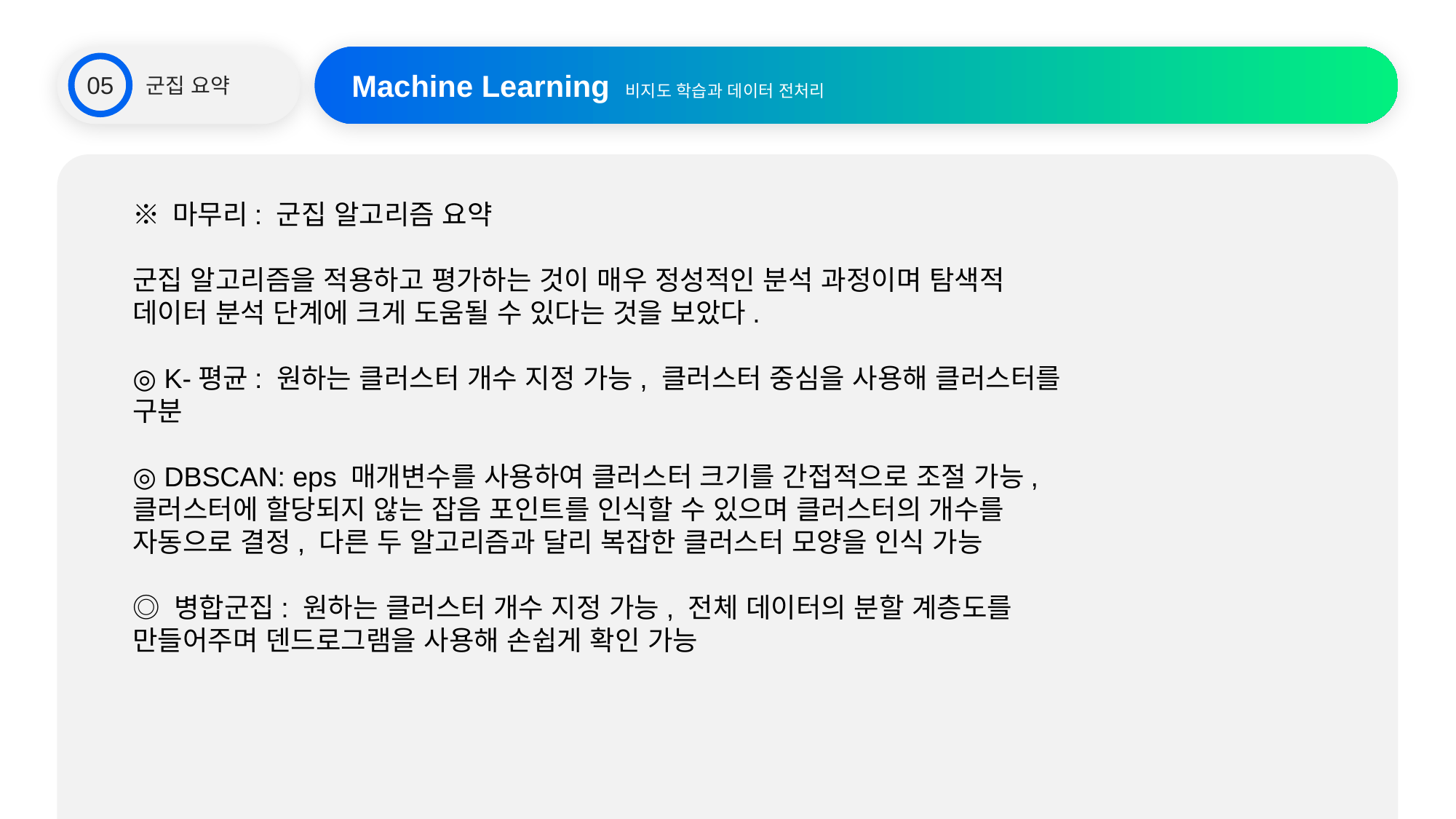

군집 요약
Machine Learning 비지도 학습과 데이터 전처리
05

※ 마무리: 군집 알고리즘 요약

군집 알고리즘을 적용하고 평가하는 것이 매우 정성적인 분석 과정이며 탐색적 데이터 분석 단계에 크게 도움될 수 있다는 것을 보았다.

◎ K-평균: 원하는 클러스터 개수 지정 가능, 클러스터 중심을 사용해 클러스터를 구분

◎ DBSCAN: eps 매개변수를 사용하여 클러스터 크기를 간접적으로 조절 가능, 클러스터에 할당되지 않는 잡음 포인트를 인식할 수 있으며 클러스터의 개수를 자동으로 결정, 다른 두 알고리즘과 달리 복잡한 클러스터 모양을 인식 가능

◎ 병합군집: 원하는 클러스터 개수 지정 가능, 전체 데이터의 분할 계층도를 만들어주며 덴드로그램을 사용해 손쉽게 확인 가능